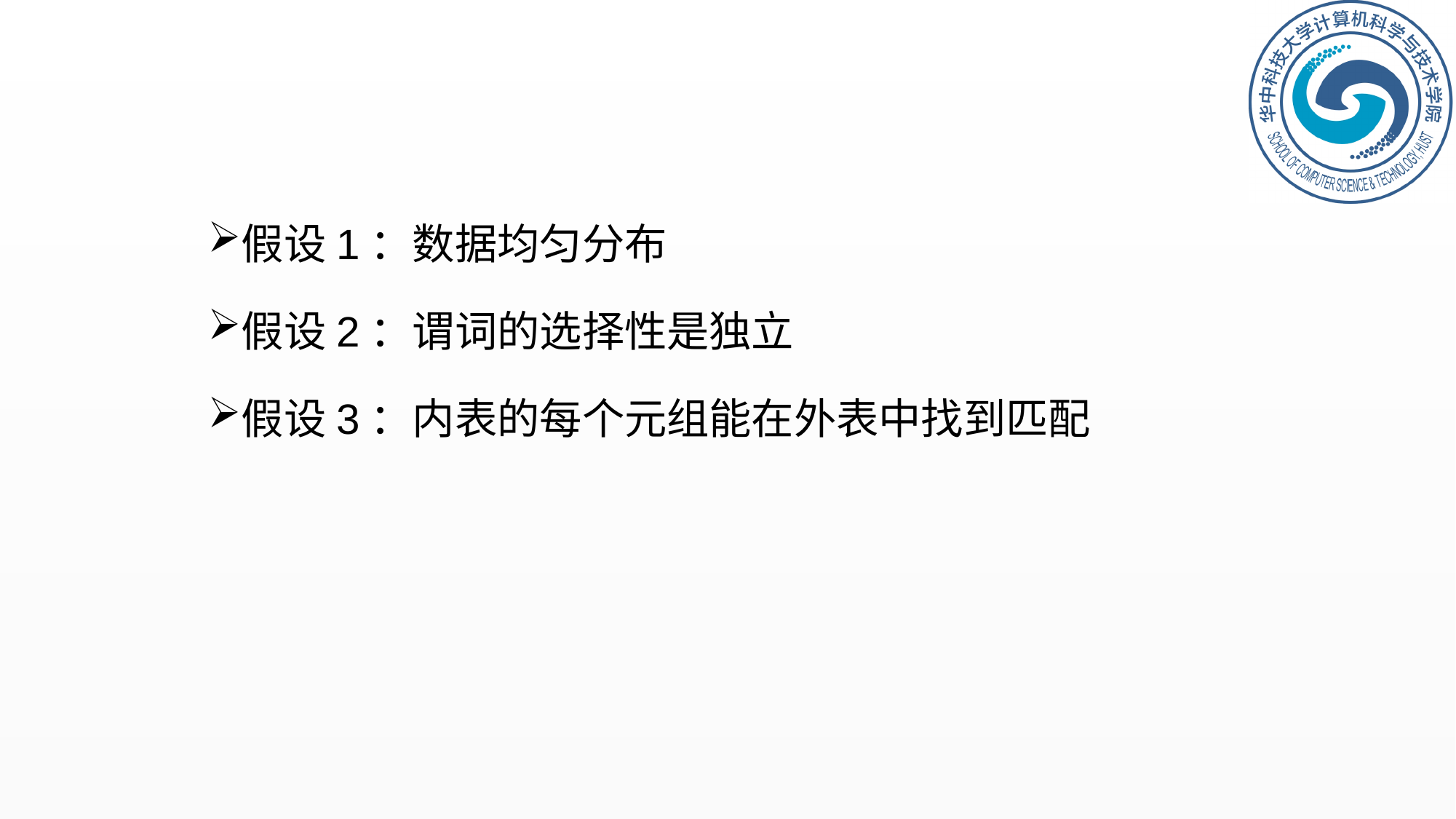

9.4.1 代价估计
假设1：数据均匀分布
假设2：谓词的选择性是独立
假设3：内表的每个元组能在外表中找到匹配